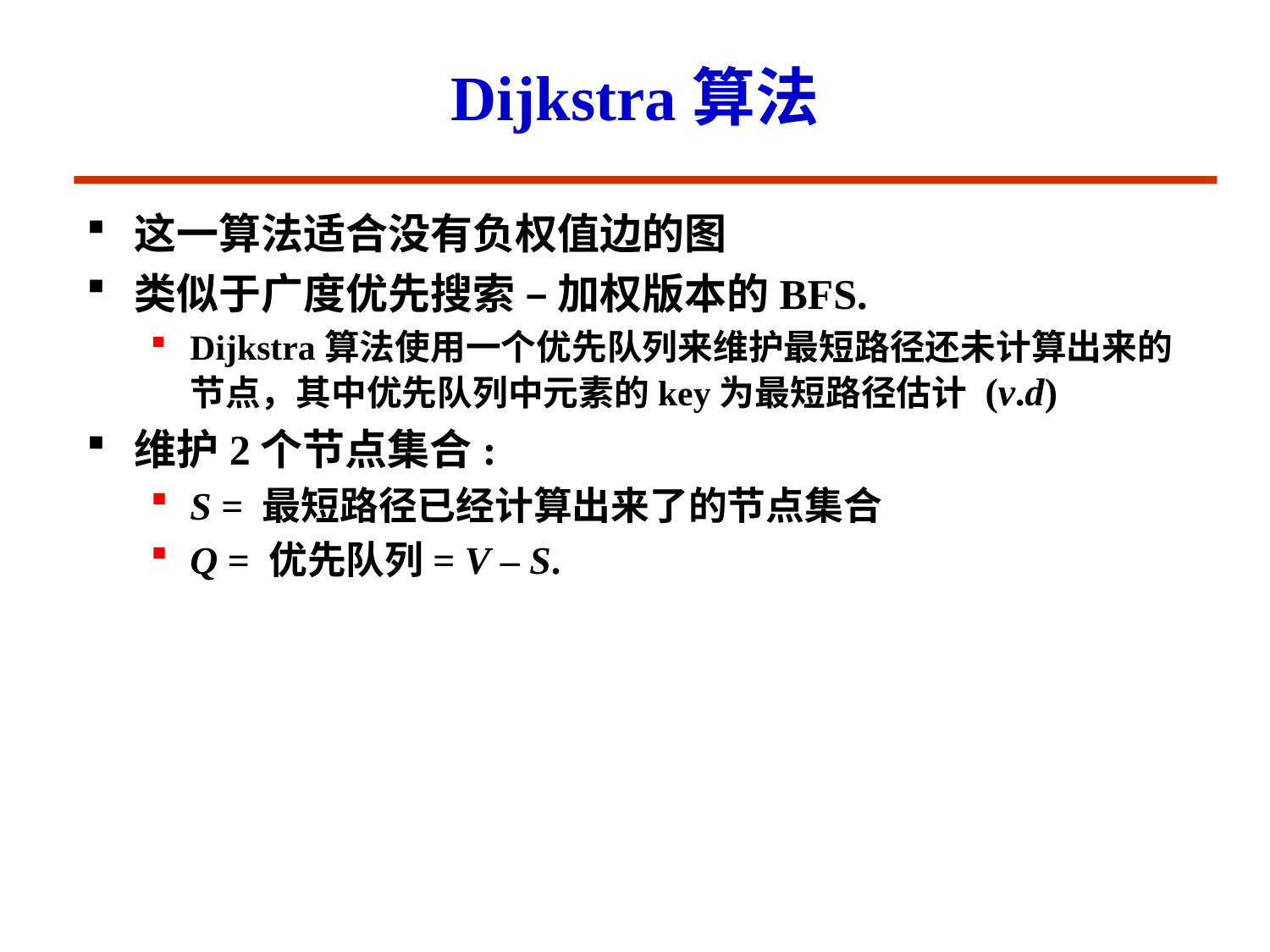

# Dijkstra算法
这一算法适合没有负权值边的图
类似于广度优先搜索 – 加权版本的BFS.
Dijkstra算法使用一个优先队列来维护最短路径还未计算出来的节点，其中优先队列中元素的key为最短路径估计 (v.d)
维护2个节点集合:
S = 最短路径已经计算出来了的节点集合
Q = 优先队列= V – S.